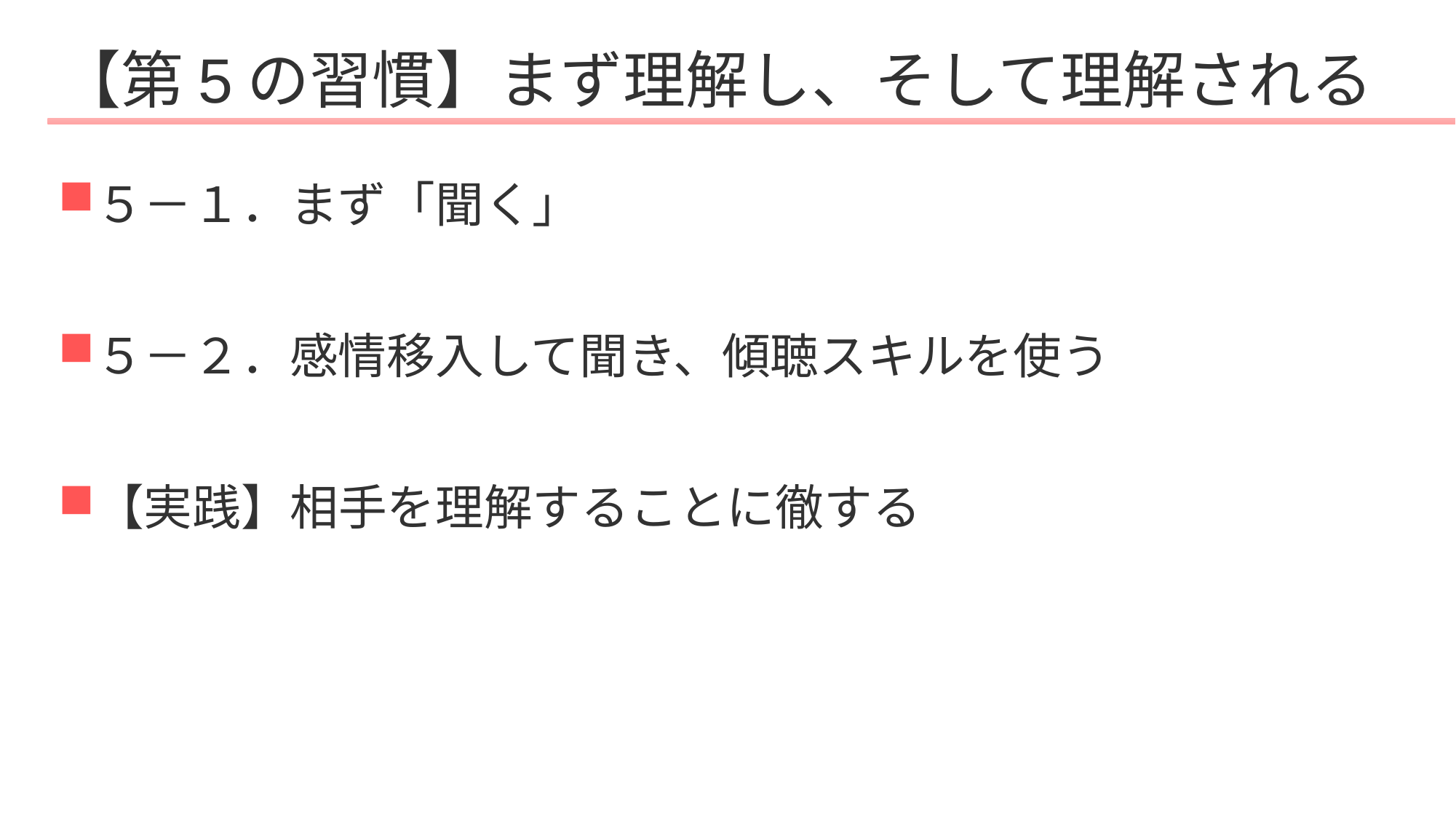

# 【第5の習慣】まず理解し、そして理解される
５－１．まず「聞く」
５－２．感情移入して聞き、傾聴スキルを使う
【実践】相手を理解することに徹する
47